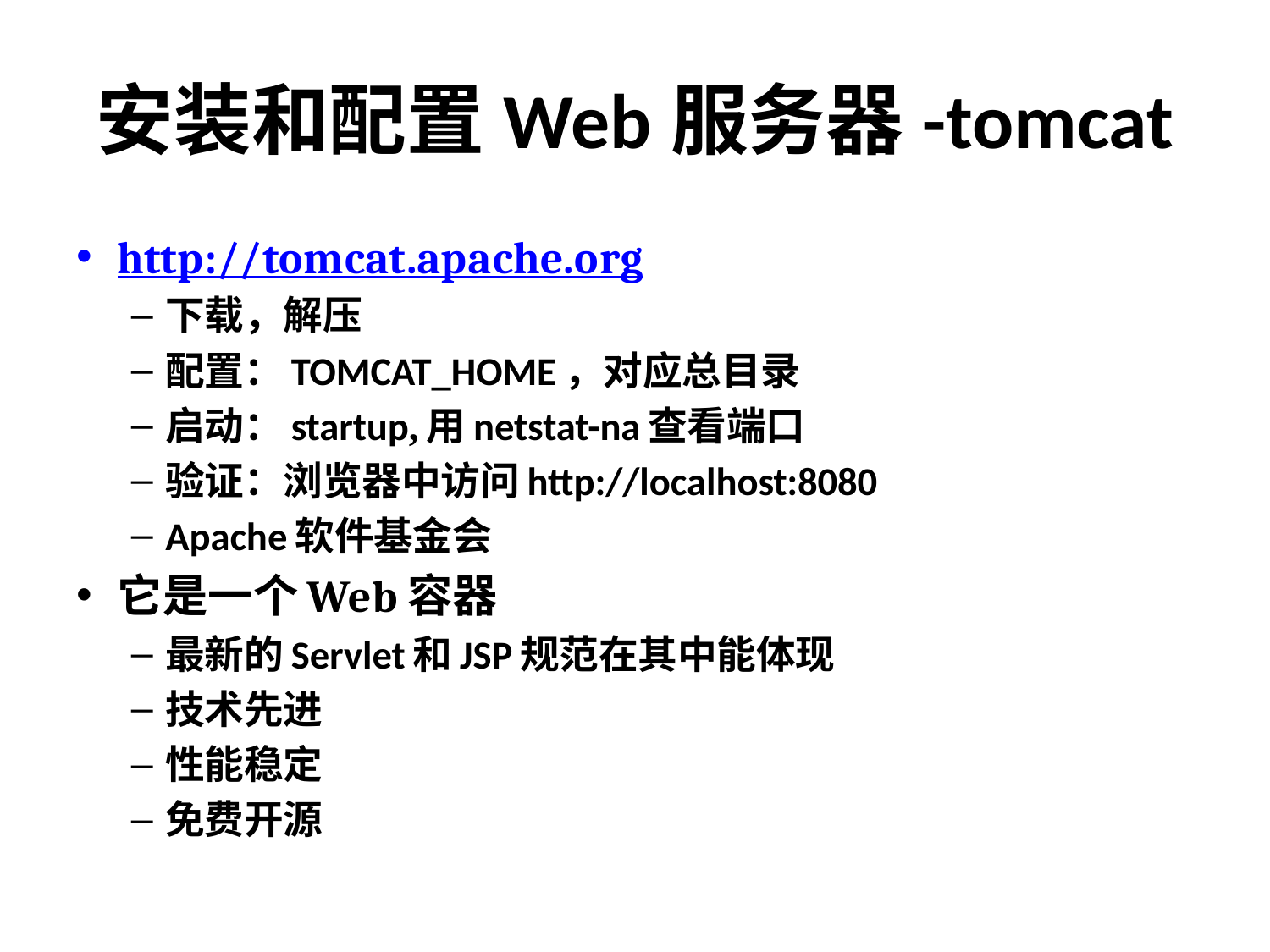

# 安装和配置Web服务器-tomcat
http://tomcat.apache.org
下载，解压
配置：TOMCAT_HOME，对应总目录
启动：startup,用netstat-na查看端口
验证：浏览器中访问http://localhost:8080
Apache软件基金会
它是一个Web容器
最新的Servlet和JSP规范在其中能体现
技术先进
性能稳定
免费开源